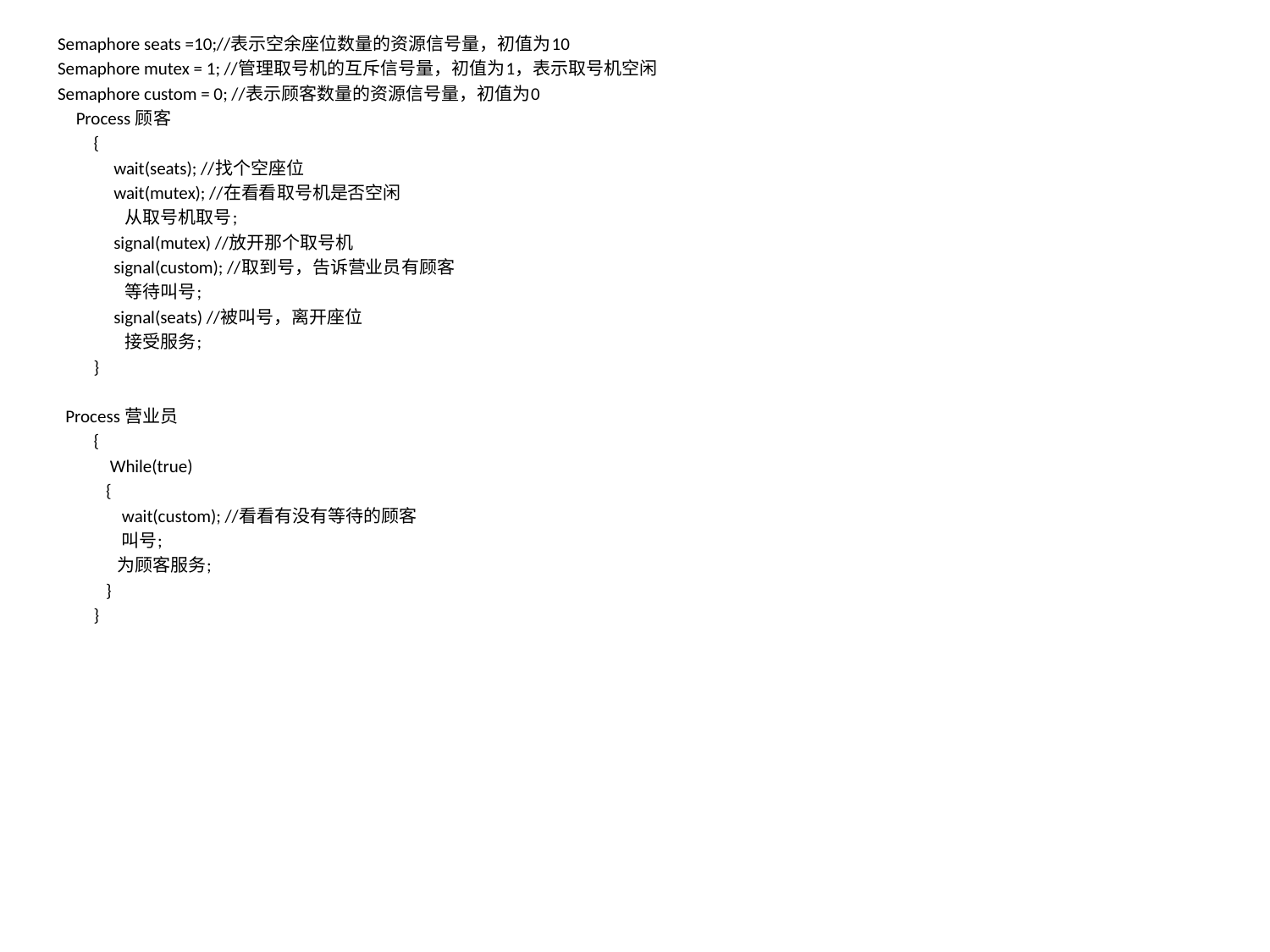

Semaphore seats =10;//表示空余座位数量的资源信号量，初值为10
Semaphore mutex = 1; //管理取号机的互斥信号量，初值为1，表示取号机空闲
Semaphore custom = 0; //表示顾客数量的资源信号量，初值为0
　Process 顾客
　　{
　　     wait(seats); //找个空座位
　　     wait(mutex); //在看看取号机是否空闲
　　        从取号机取号;
　　     signal(mutex) //放开那个取号机
　　     signal(custom); //取到号，告诉营业员有顾客
　　        等待叫号;
　　     signal(seats) //被叫号，离开座位
　　        接受服务;
　　}

  Process 营业员
　　{
　　    While(true)
　　   {
　　       wait(custom); //看看有没有等待的顾客
　　       叫号;
　　      为顾客服务;
　　   }
　　}